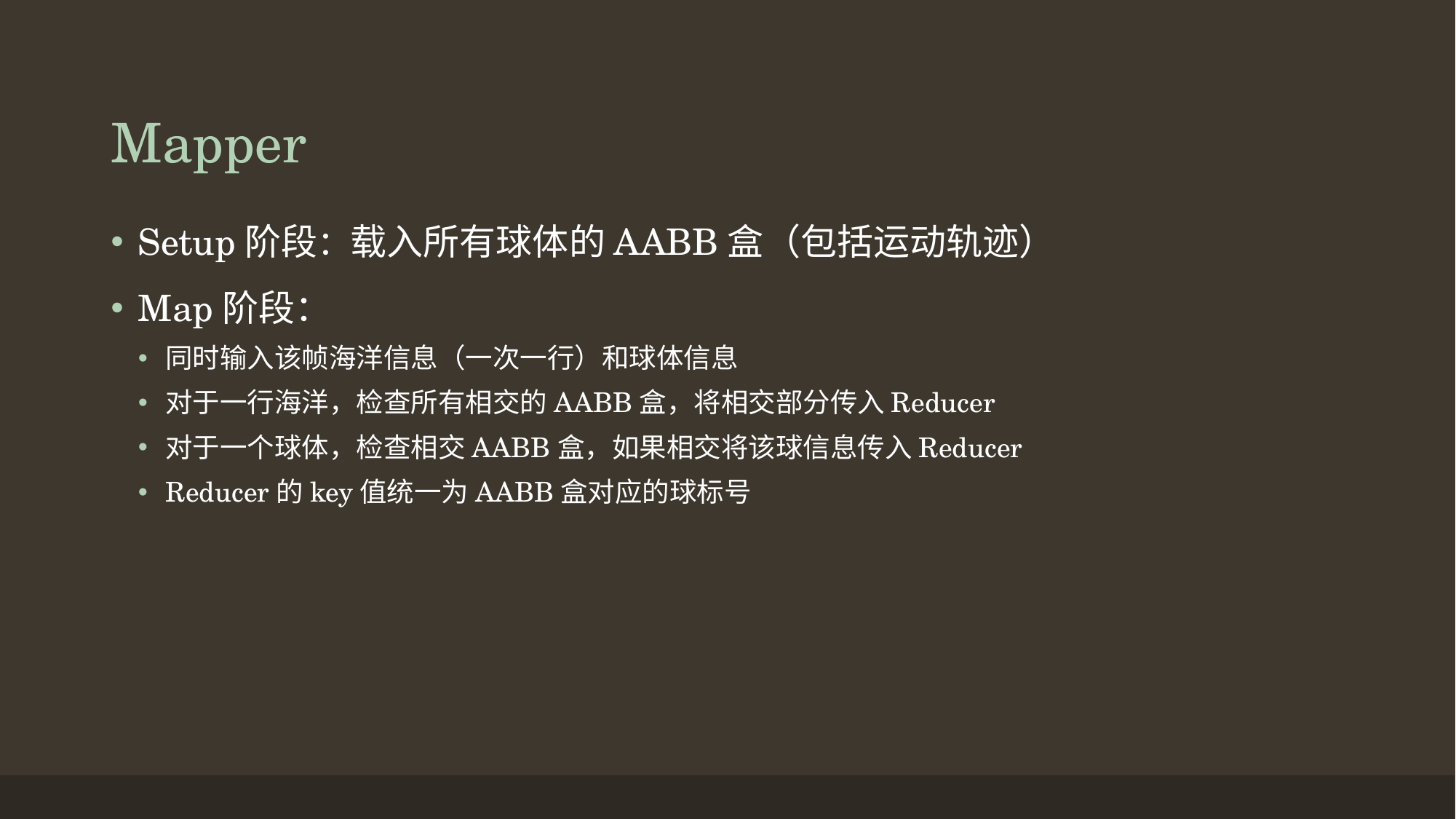

# Mapper
Setup阶段：载入所有球体的AABB盒（包括运动轨迹）
Map阶段：
同时输入该帧海洋信息（一次一行）和球体信息
对于一行海洋，检查所有相交的AABB盒，将相交部分传入Reducer
对于一个球体，检查相交AABB盒，如果相交将该球信息传入Reducer
Reducer的key值统一为AABB盒对应的球标号